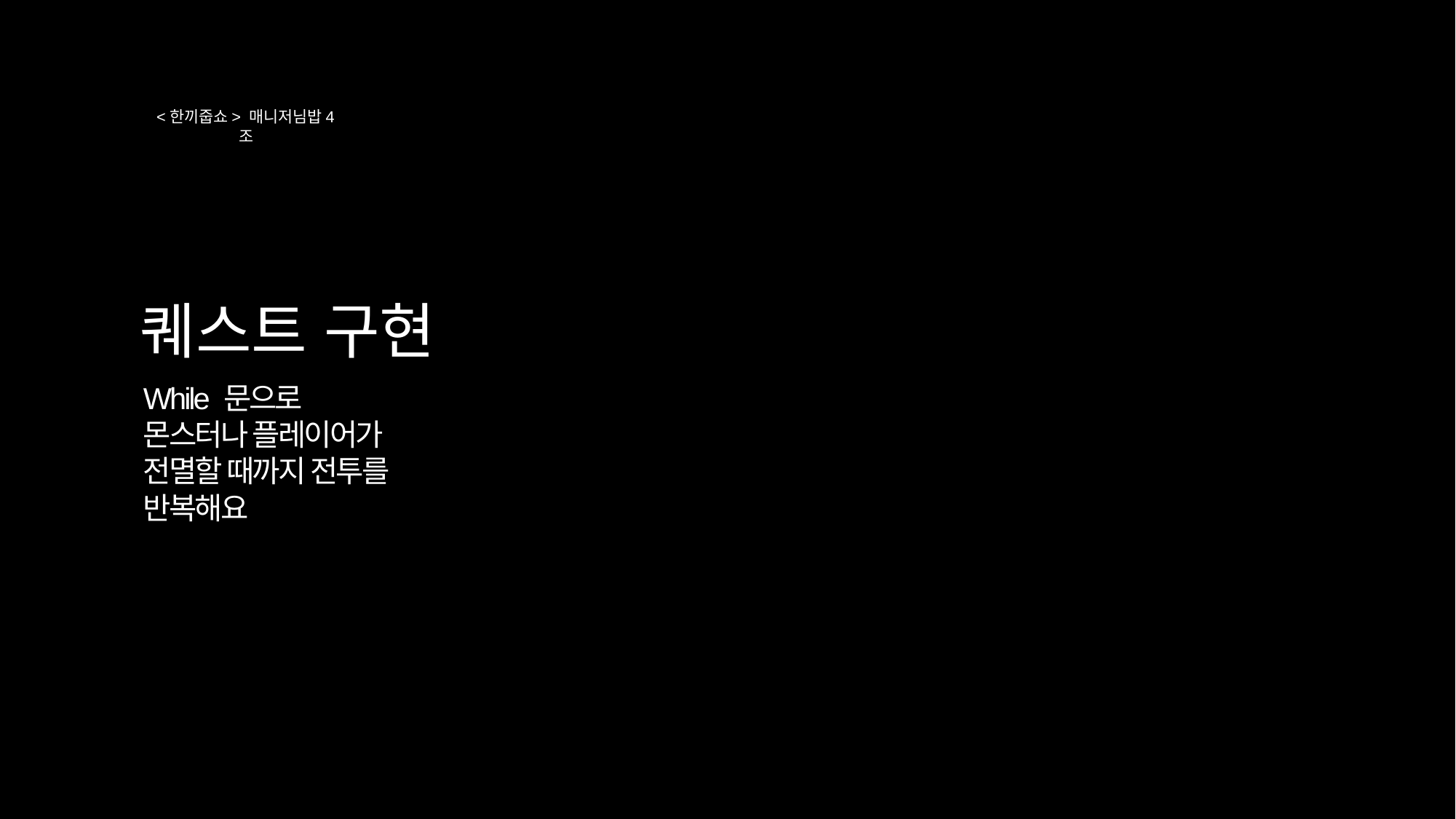

<한끼줍쇼> 매니저님밥4조
퀘스트 구현
While 문으로
몬스터나 플레이어가
전멸할 때까지 전투를
반복해요